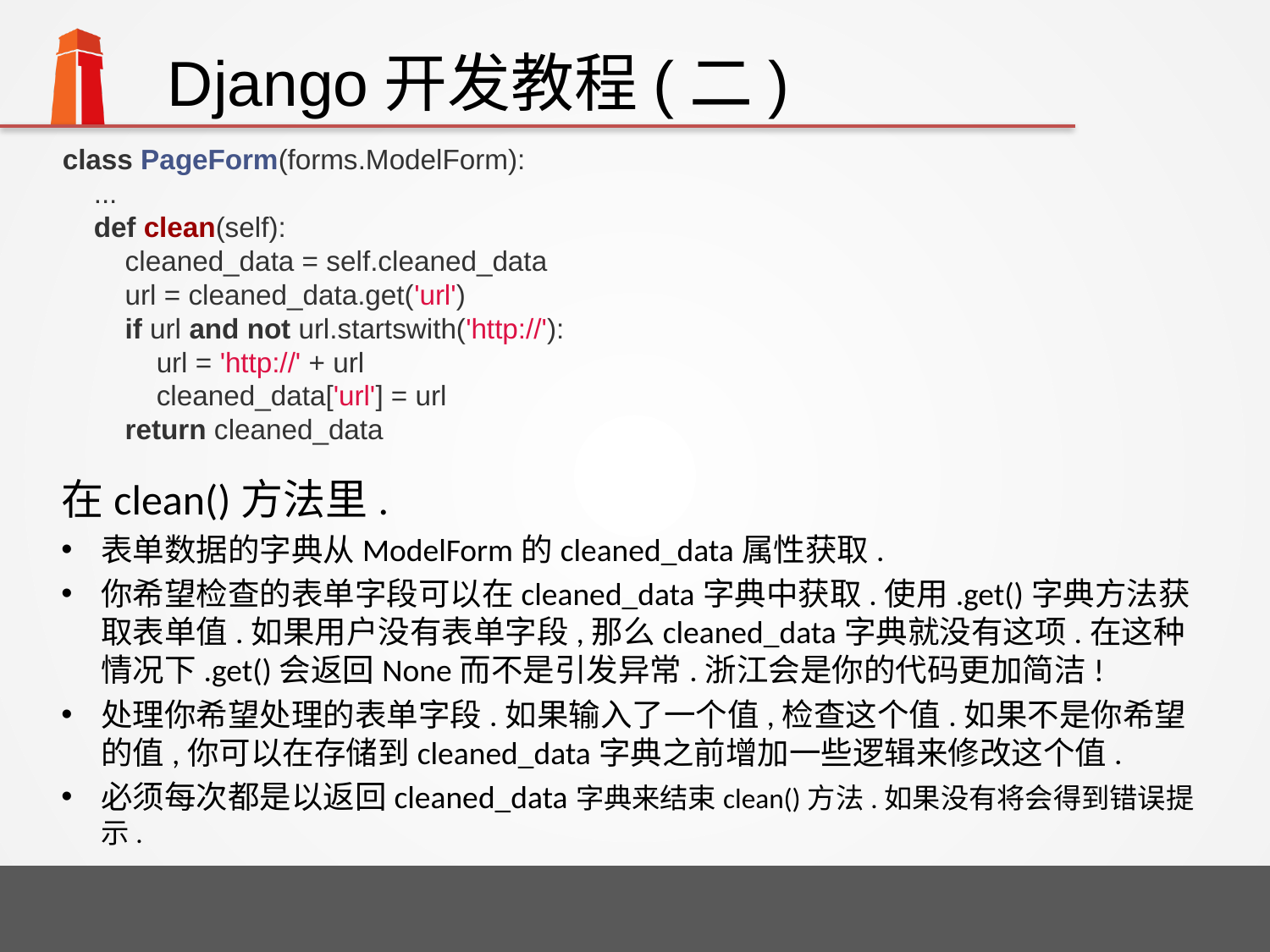

# Django开发教程(二)
class PageForm(forms.ModelForm):
    ...
    def clean(self):
        cleaned_data = self.cleaned_data
        url = cleaned_data.get('url')
        if url and not url.startswith('http://'):
            url = 'http://' + url
            cleaned_data['url'] = url
        return cleaned_data
在clean()方法里.
表单数据的字典从ModelForm的cleaned_data属性获取.
你希望检查的表单字段可以在cleaned_data字典中获取.使用.get()字典方法获取表单值.如果用户没有表单字段,那么cleaned_data字典就没有这项.在这种情况下.get()会返回None而不是引发异常.浙江会是你的代码更加简洁!
处理你希望处理的表单字段.如果输入了一个值,检查这个值.如果不是你希望的值,你可以在存储到cleaned_data字典之前增加一些逻辑来修改这个值.
必须每次都是以返回cleaned_data字典来结束clean()方法.如果没有将会得到错误提示.